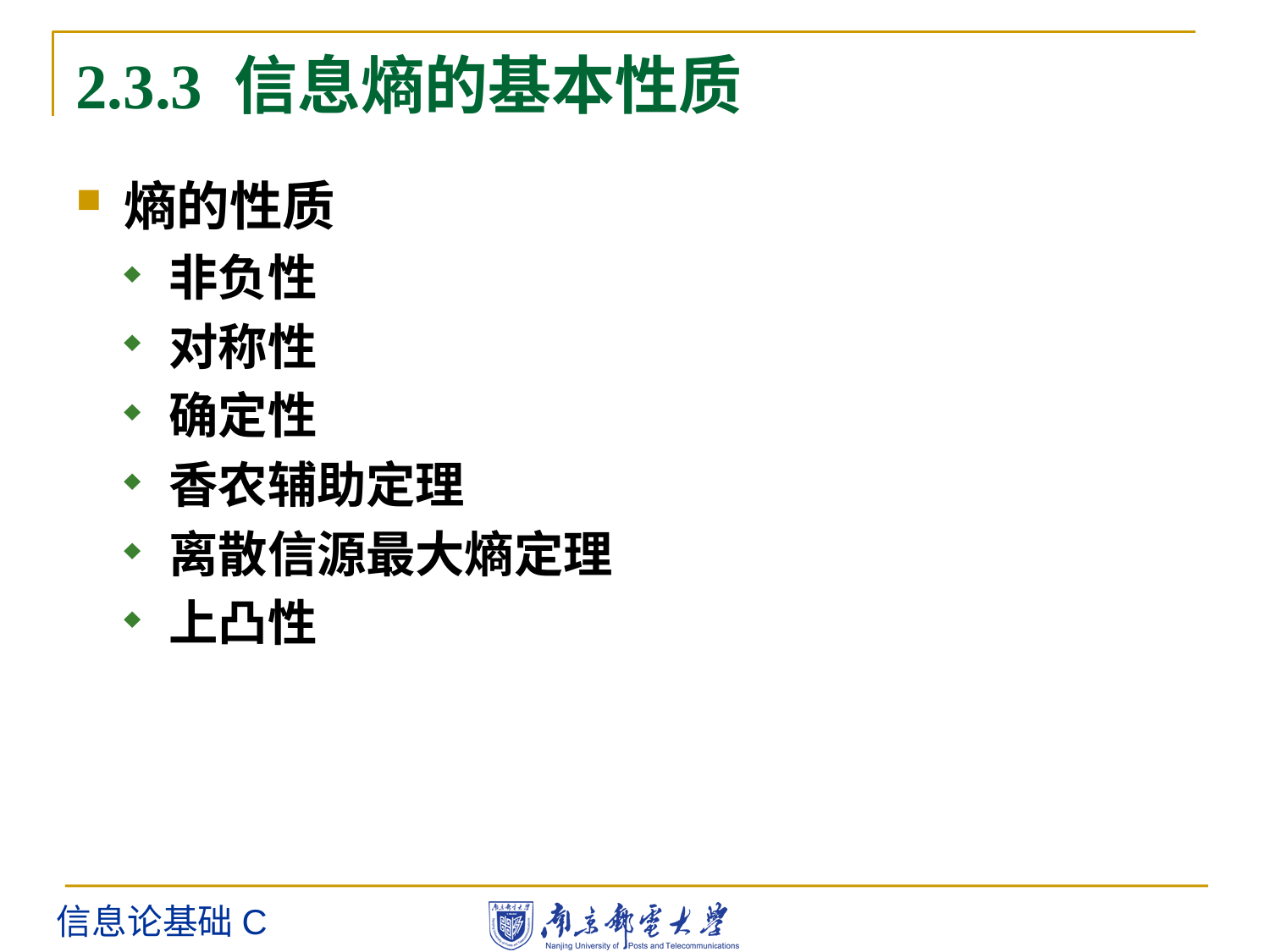

2.3.3 信息熵的基本性质
熵的性质
非负性
对称性
确定性
香农辅助定理
离散信源最大熵定理
上凸性
26